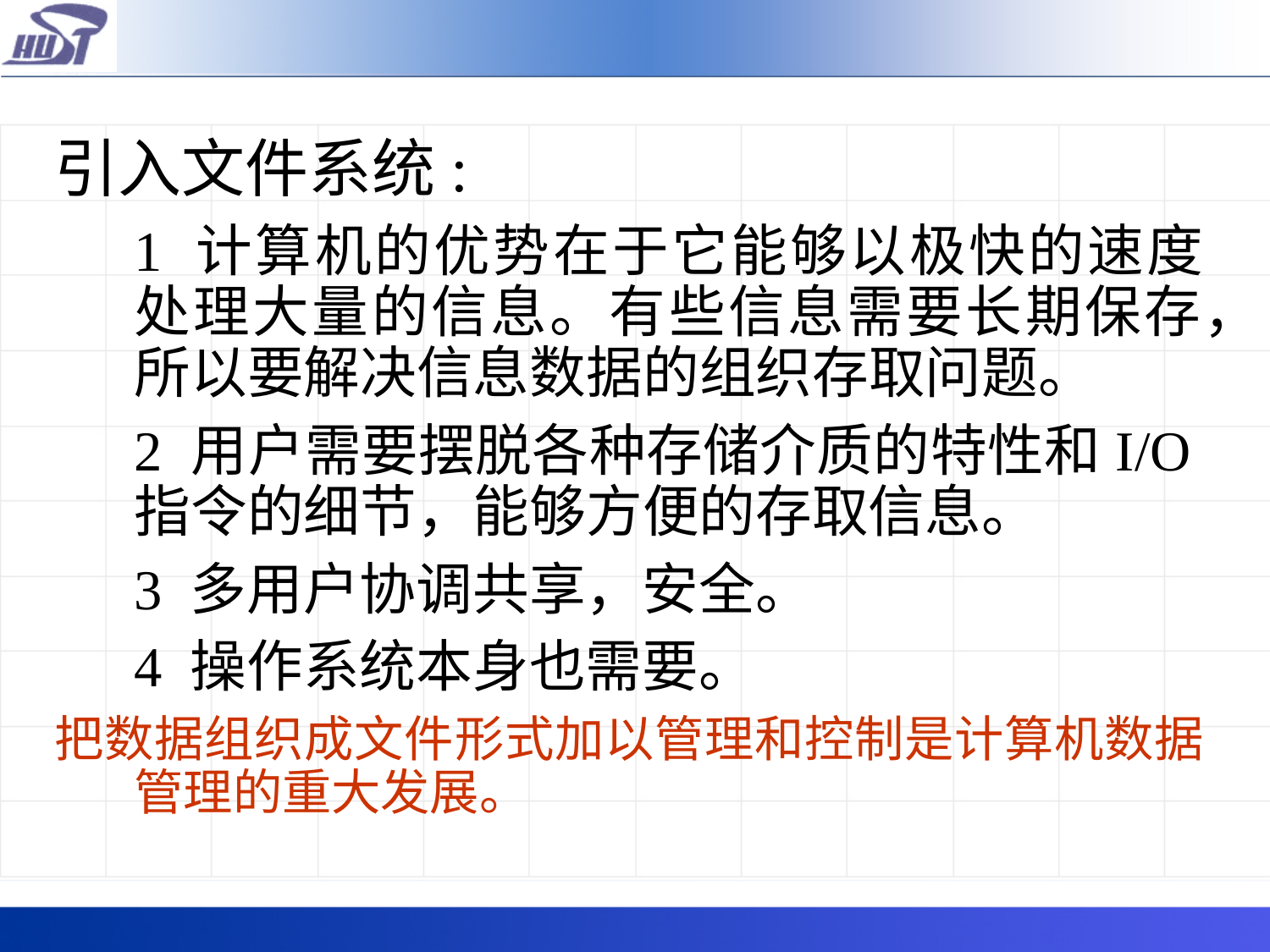

引入文件系统:
	1 计算机的优势在于它能够以极快的速度处理大量的信息。有些信息需要长期保存，所以要解决信息数据的组织存取问题。
	2 用户需要摆脱各种存储介质的特性和I/O指令的细节，能够方便的存取信息。
	3 多用户协调共享，安全。
	4 操作系统本身也需要。
把数据组织成文件形式加以管理和控制是计算机数据管理的重大发展。
# 4